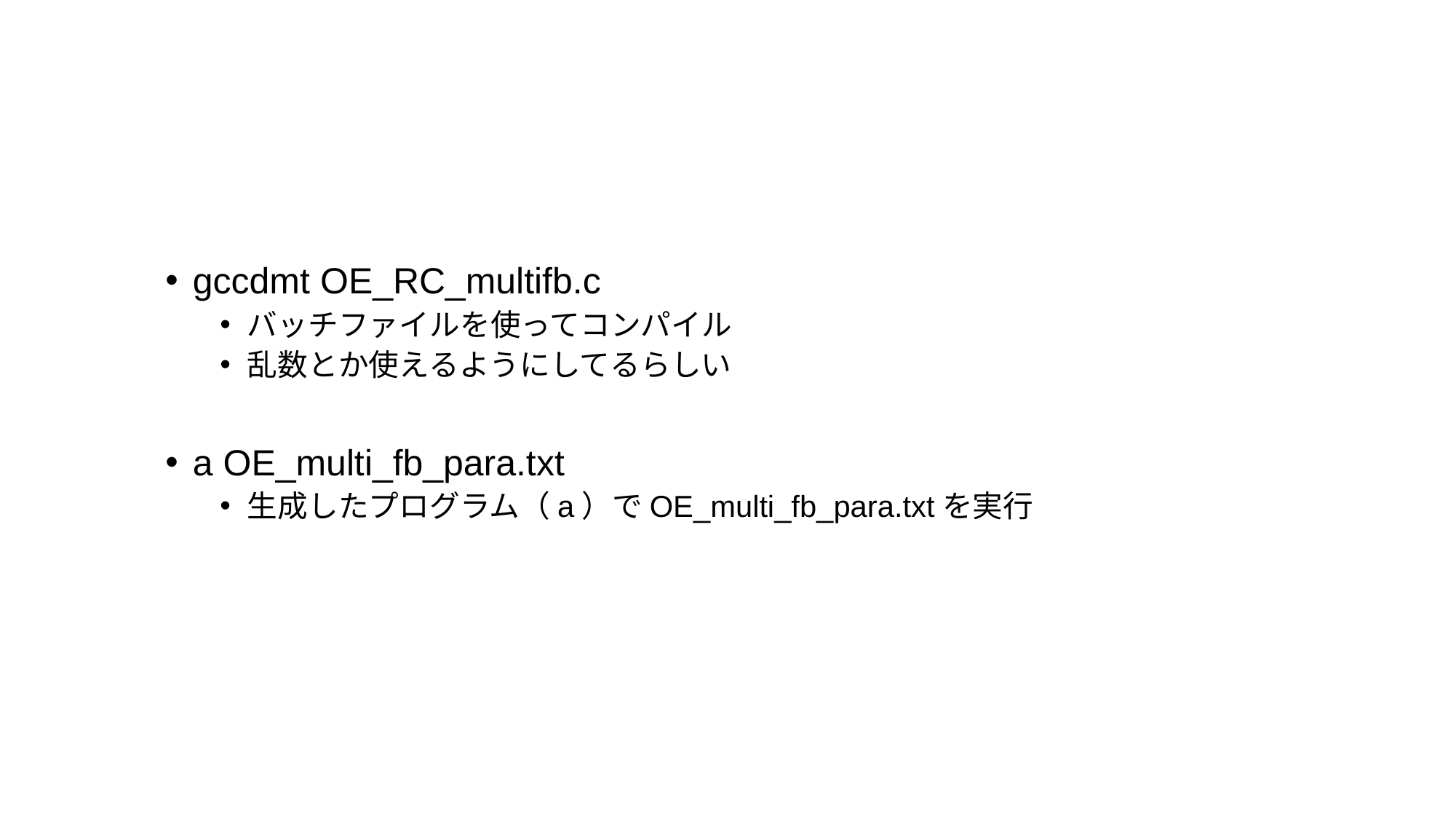

#
gccdmt OE_RC_multifb.c
バッチファイルを使ってコンパイル
乱数とか使えるようにしてるらしい

a OE_multi_fb_para.txt
生成したプログラム（a）でOE_multi_fb_para.txtを実行